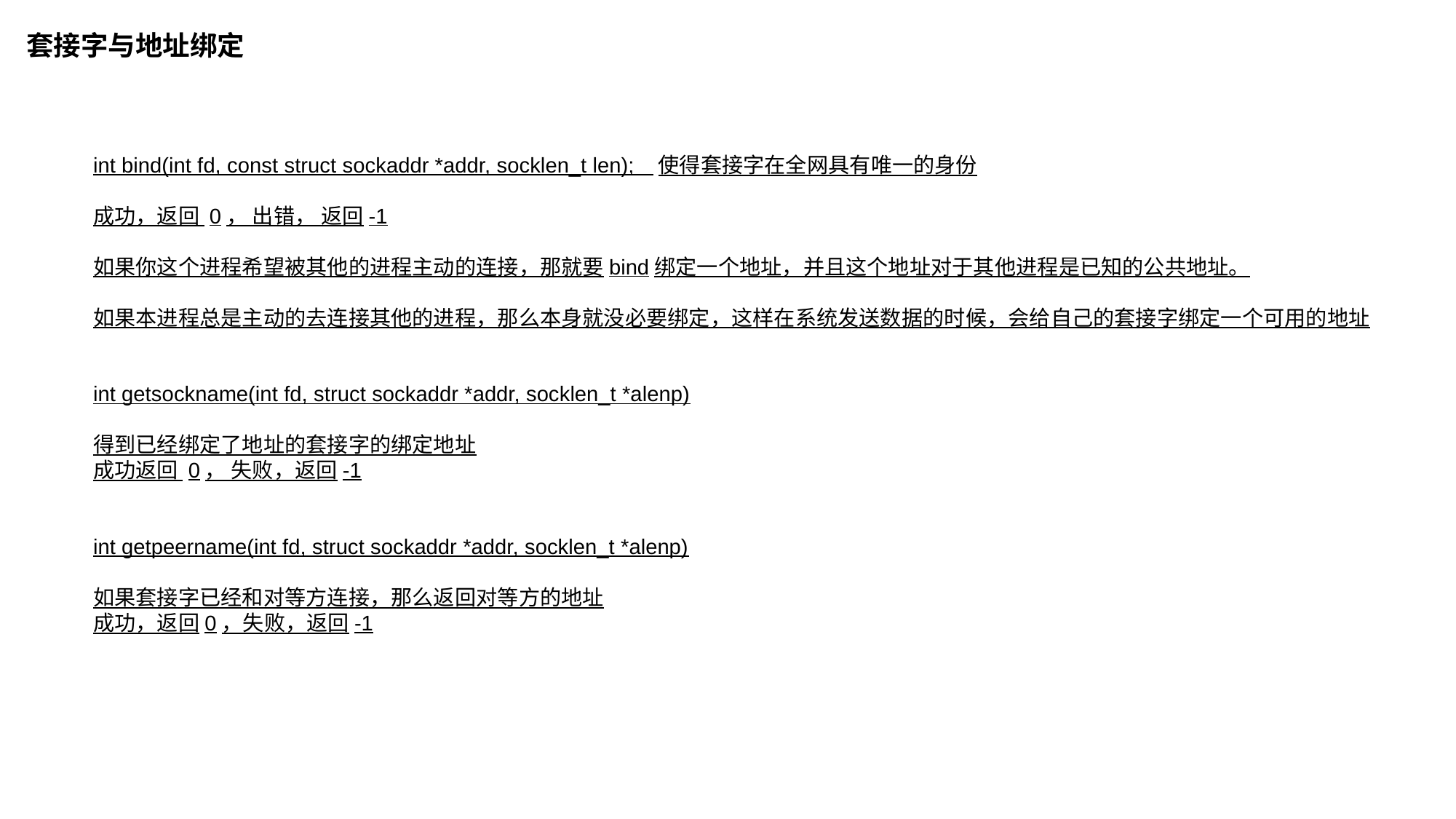

套接字与地址绑定
int bind(int fd, const struct sockaddr *addr, socklen_t len);   使得套接字在全网具有唯一的身份

成功，返回 0， 出错， 返回-1

如果你这个进程希望被其他的进程主动的连接，那就要bind绑定一个地址，并且这个地址对于其他进程是已知的公共地址。

如果本进程总是主动的去连接其他的进程，那么本身就没必要绑定，这样在系统发送数据的时候，会给自己的套接字绑定一个可用的地址

int getsockname(int fd, struct sockaddr *addr, socklen_t *alenp)

得到已经绑定了地址的套接字的绑定地址
成功返回 0， 失败，返回-1

int getpeername(int fd, struct sockaddr *addr, socklen_t *alenp)

如果套接字已经和对等方连接，那么返回对等方的地址
成功，返回0，失败，返回-1